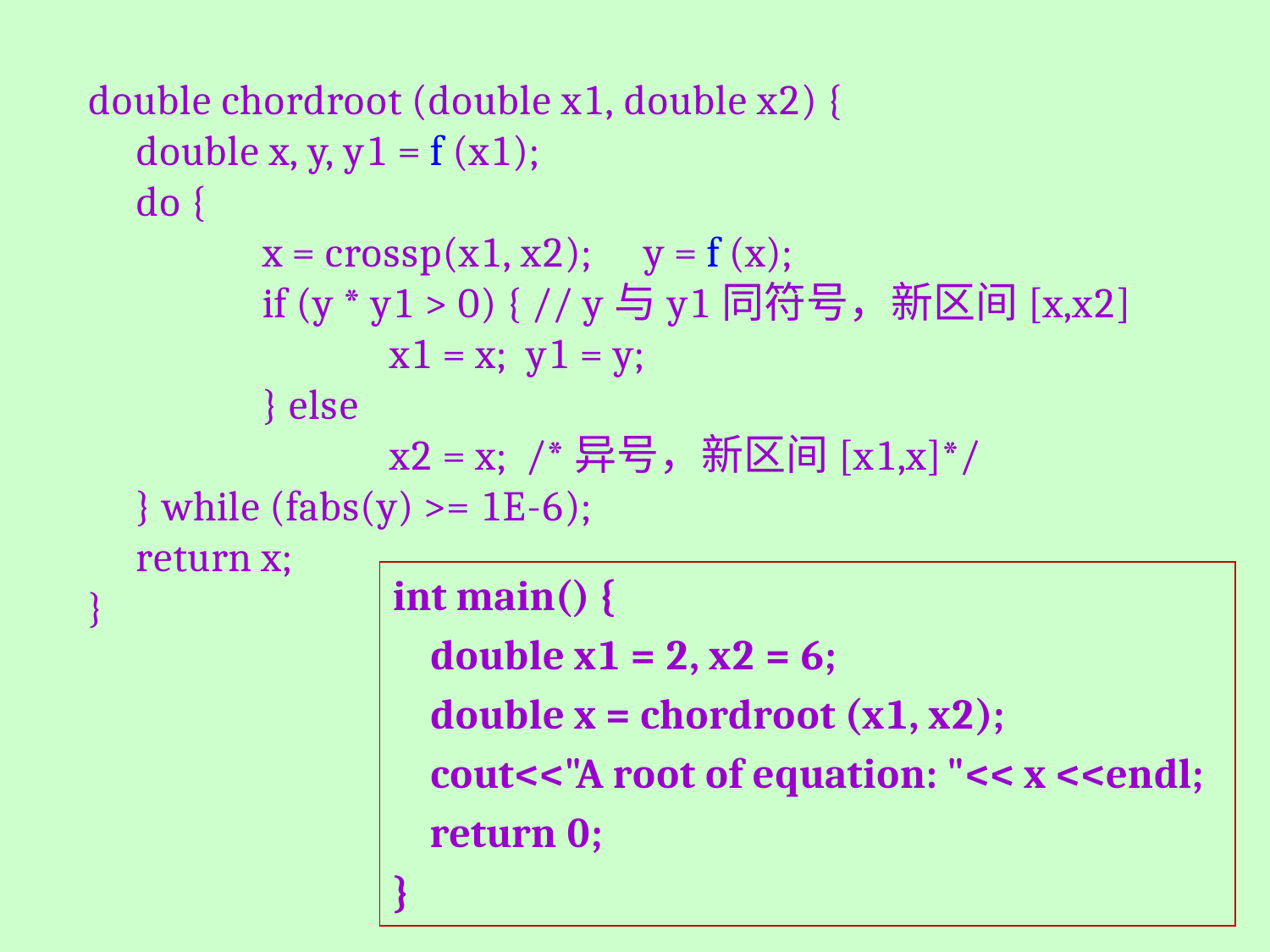

double chordroot (double x1, double x2) {
	double x, y, y1 = f (x1);
	do {
		x = crossp(x1, x2);  	y = f (x);
		if (y * y1 > 0) { // y与y1同符号，新区间[x,x2]
			x1 = x;  y1 = y;
		} else
			x2 = x;  /*异号，新区间[x1,x]*/
	} while (fabs(y) >= 1E-6);
	return x;
}
int main() {
    double x1 = 2, x2 = 6;
    double x = chordroot (x1, x2);
    cout<<"A root of equation: "<< x <<endl;
    return 0;
}